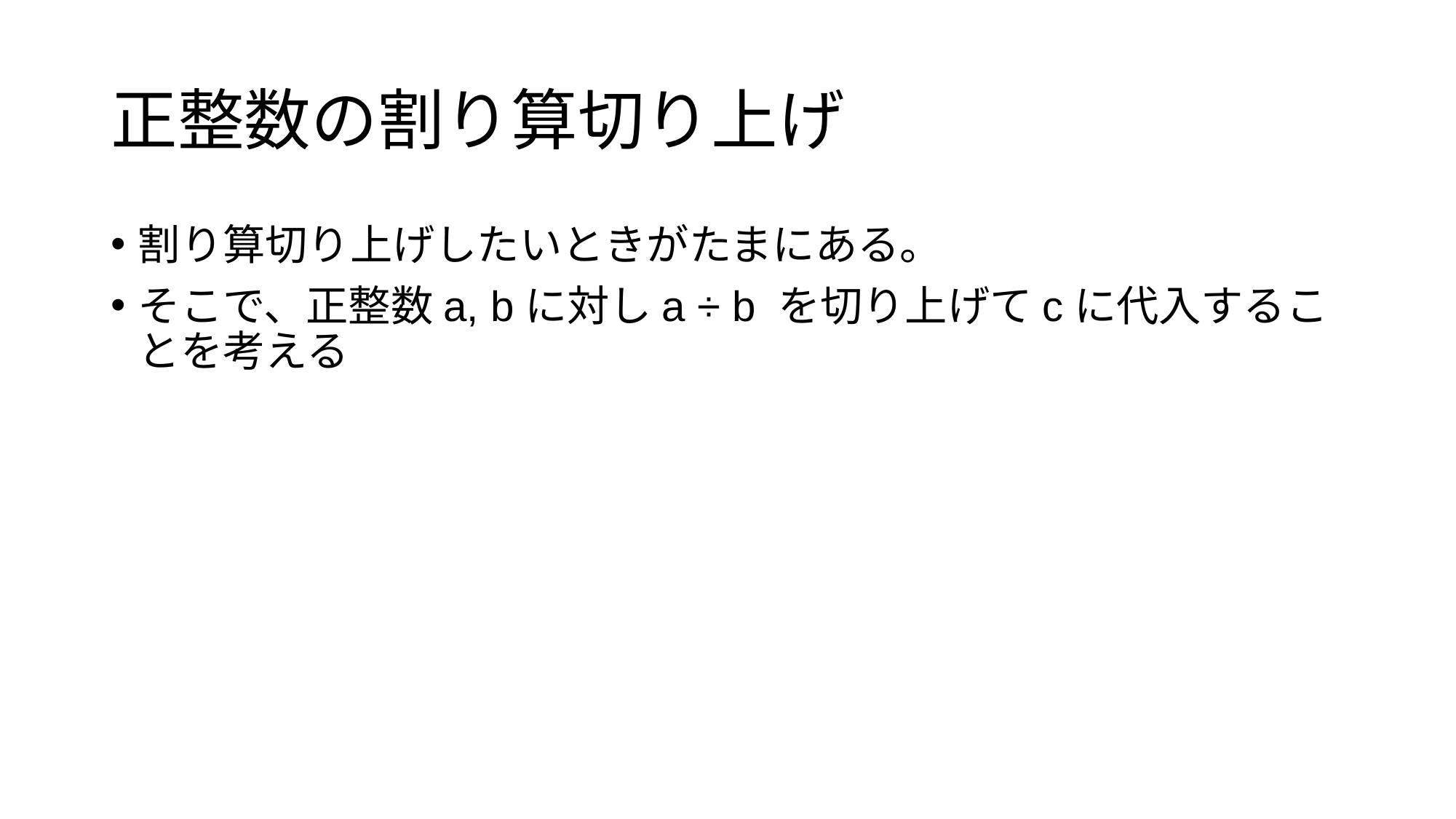

# 正整数の割り算切り上げ
割り算切り上げしたいときがたまにある。
そこで、正整数a, bに対しa ÷ b を切り上げてcに代入することを考える